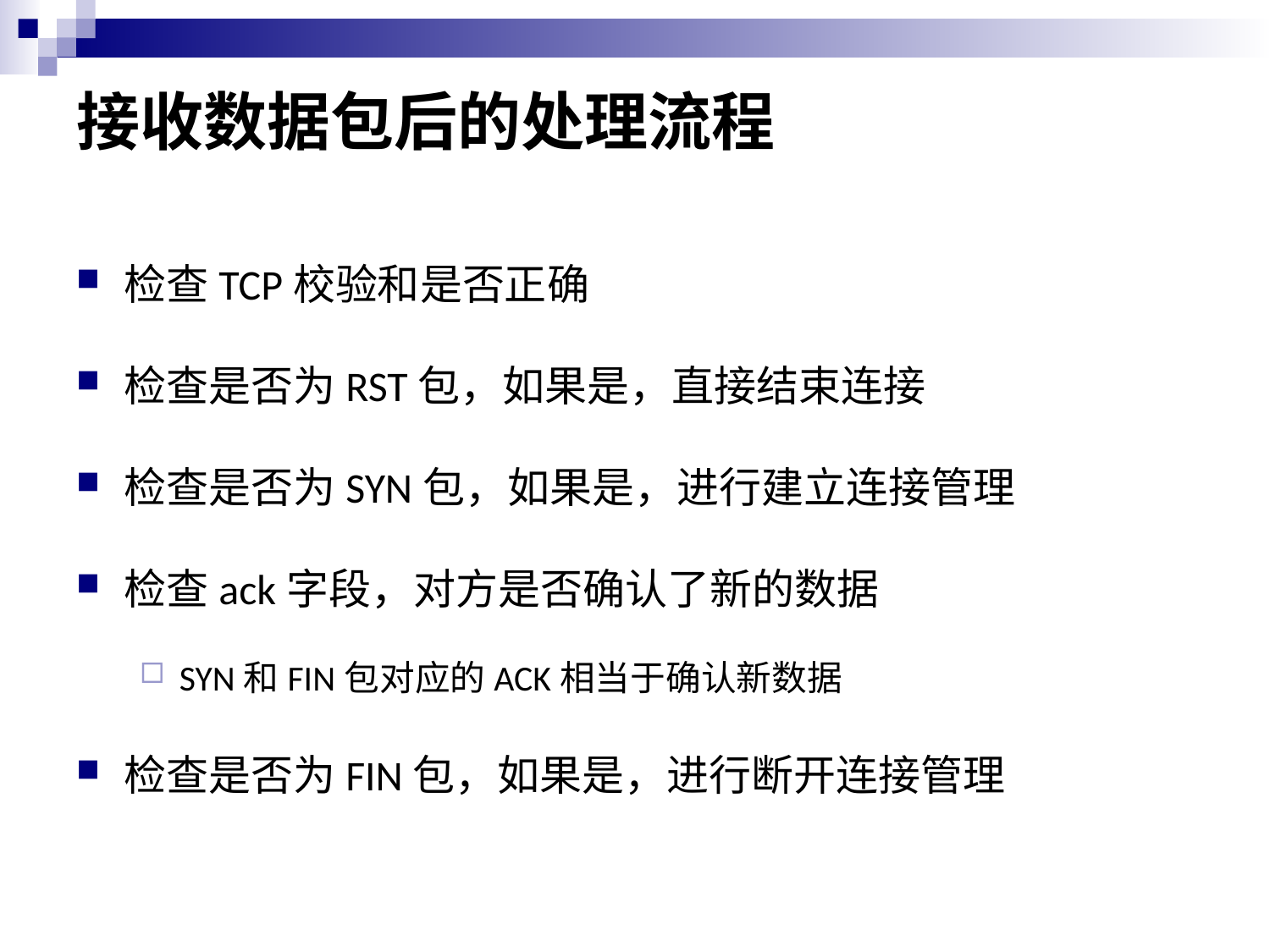

# 接收数据包后的处理流程
检查TCP校验和是否正确
检查是否为RST包，如果是，直接结束连接
检查是否为SYN包，如果是，进行建立连接管理
检查ack字段，对方是否确认了新的数据
SYN和FIN包对应的ACK相当于确认新数据
检查是否为FIN包，如果是，进行断开连接管理
24